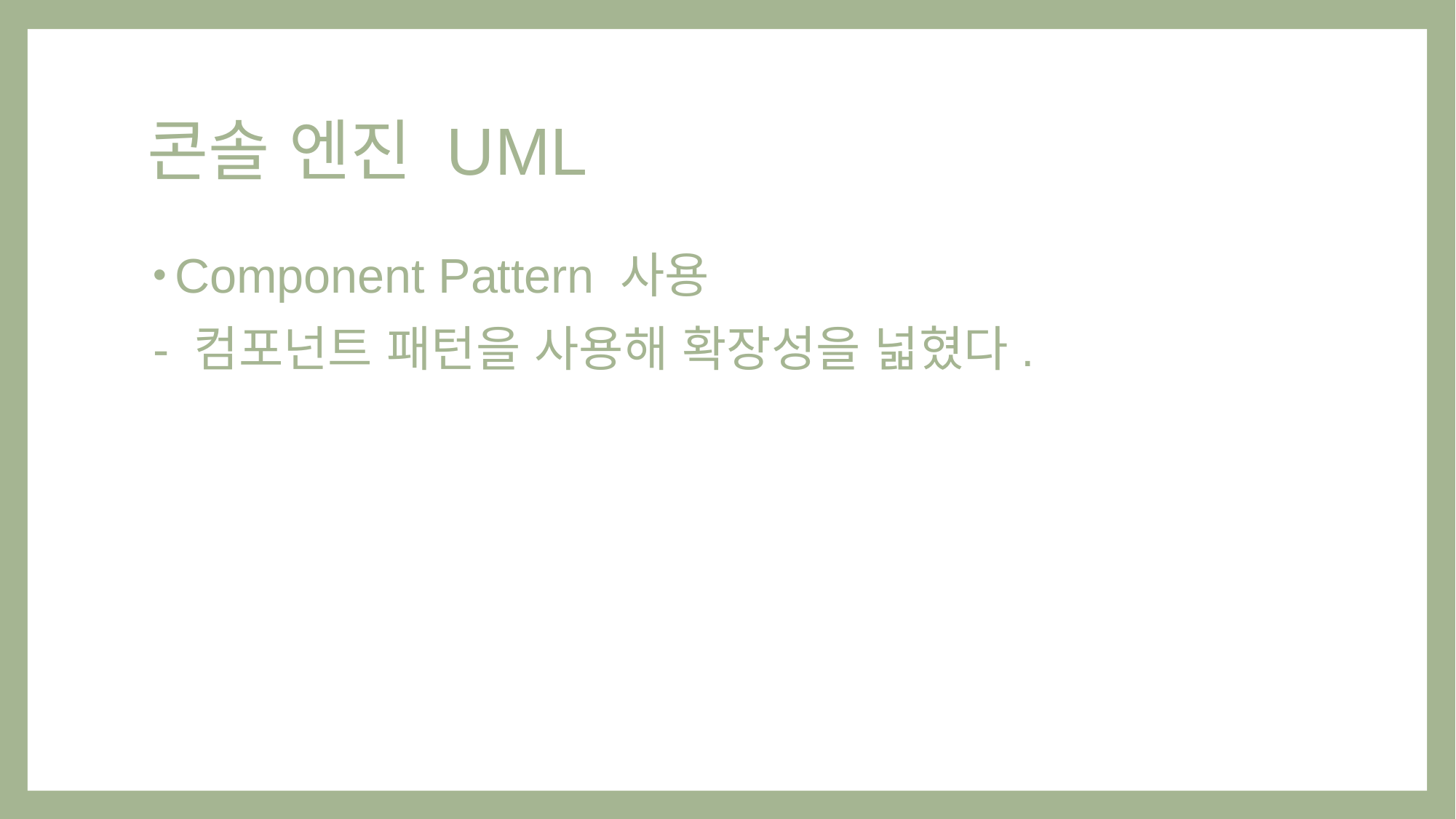

# 콘솔 엔진 UML
Component Pattern 사용
- 컴포넌트 패턴을 사용해 확장성을 넓혔다.